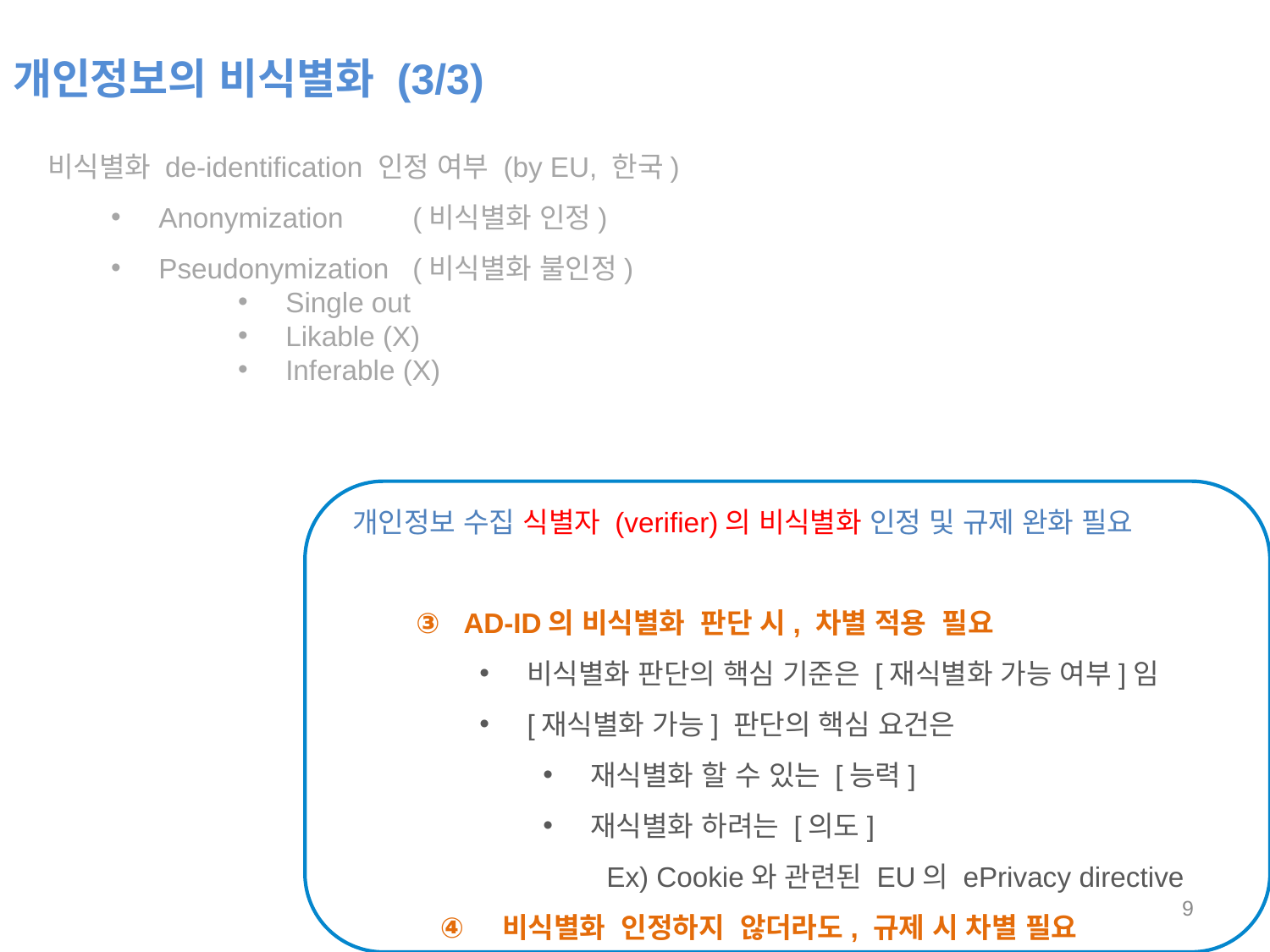

개인정보의 비식별화 (3/3)
비식별화 de-identification 인정 여부 (by EU, 한국)
Anonymization	(비식별화 인정)
Pseudonymization	(비식별화 불인정)
Single out
Likable (X)
Inferable (X)

개인정보 수집 식별자 (verifier)의 비식별화 인정 및 규제 완화 필요

AD-ID의 비식별화  판단 시, 차별 적용  필요
비식별화 판단의 핵심 기준은 [재식별화 가능 여부]임
[재식별화 가능] 판단의 핵심 요건은
재식별화 할 수 있는 [능력]
재식별화 하려는 [의도]
Ex) Cookie와 관련된 EU의 ePrivacy directive
 비식별화  인정하지  않더라도, 규제 시 차별 필요
9